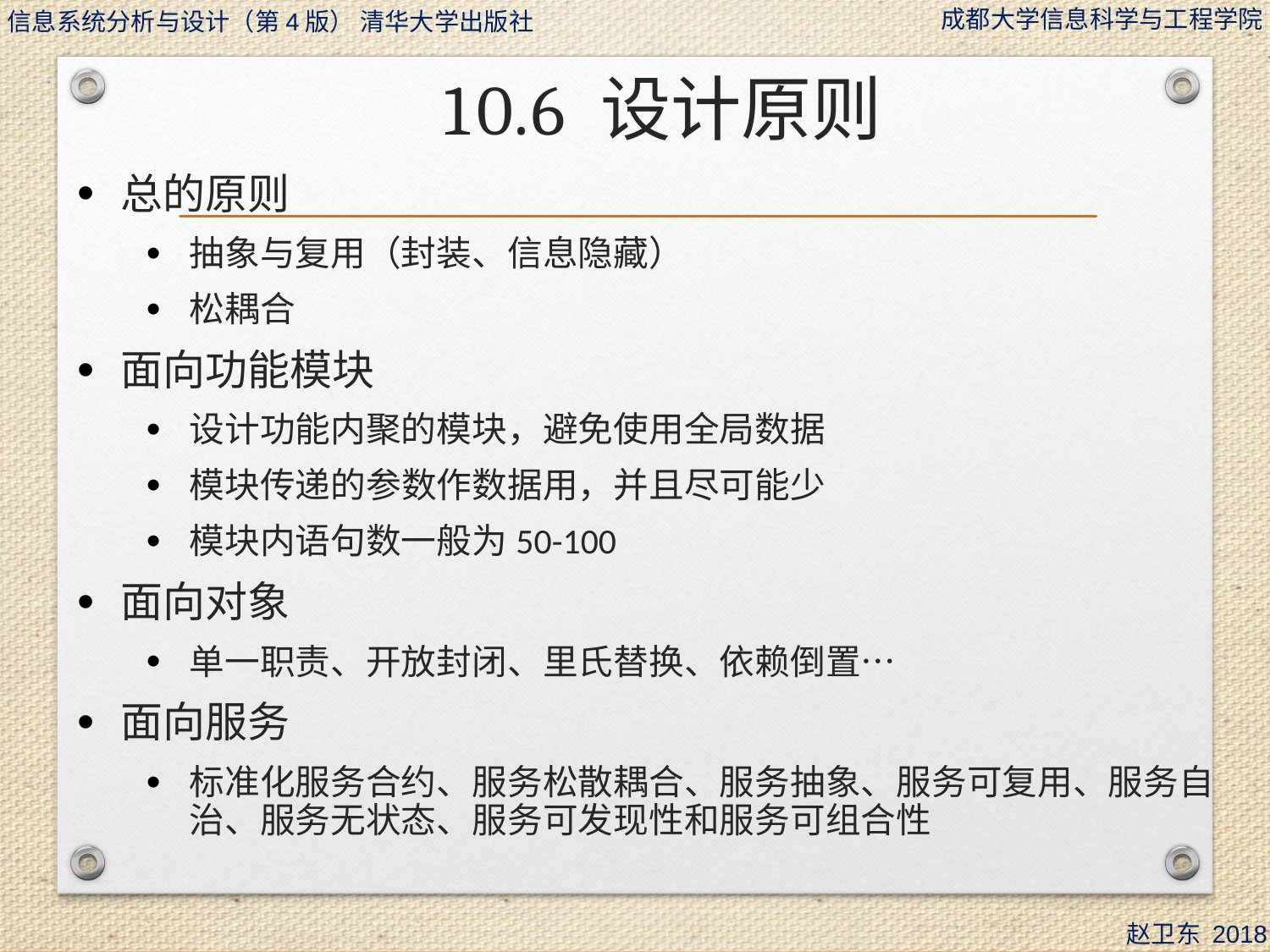

# 10.6 设计原则
总的原则
抽象与复用（封装、信息隐藏）
松耦合
面向功能模块
设计功能内聚的模块，避免使用全局数据
模块传递的参数作数据用，并且尽可能少
模块内语句数一般为50-100
面向对象
单一职责、开放封闭、里氏替换、依赖倒置…
面向服务
标准化服务合约、服务松散耦合、服务抽象、服务可复用、服务自治、服务无状态、服务可发现性和服务可组合性